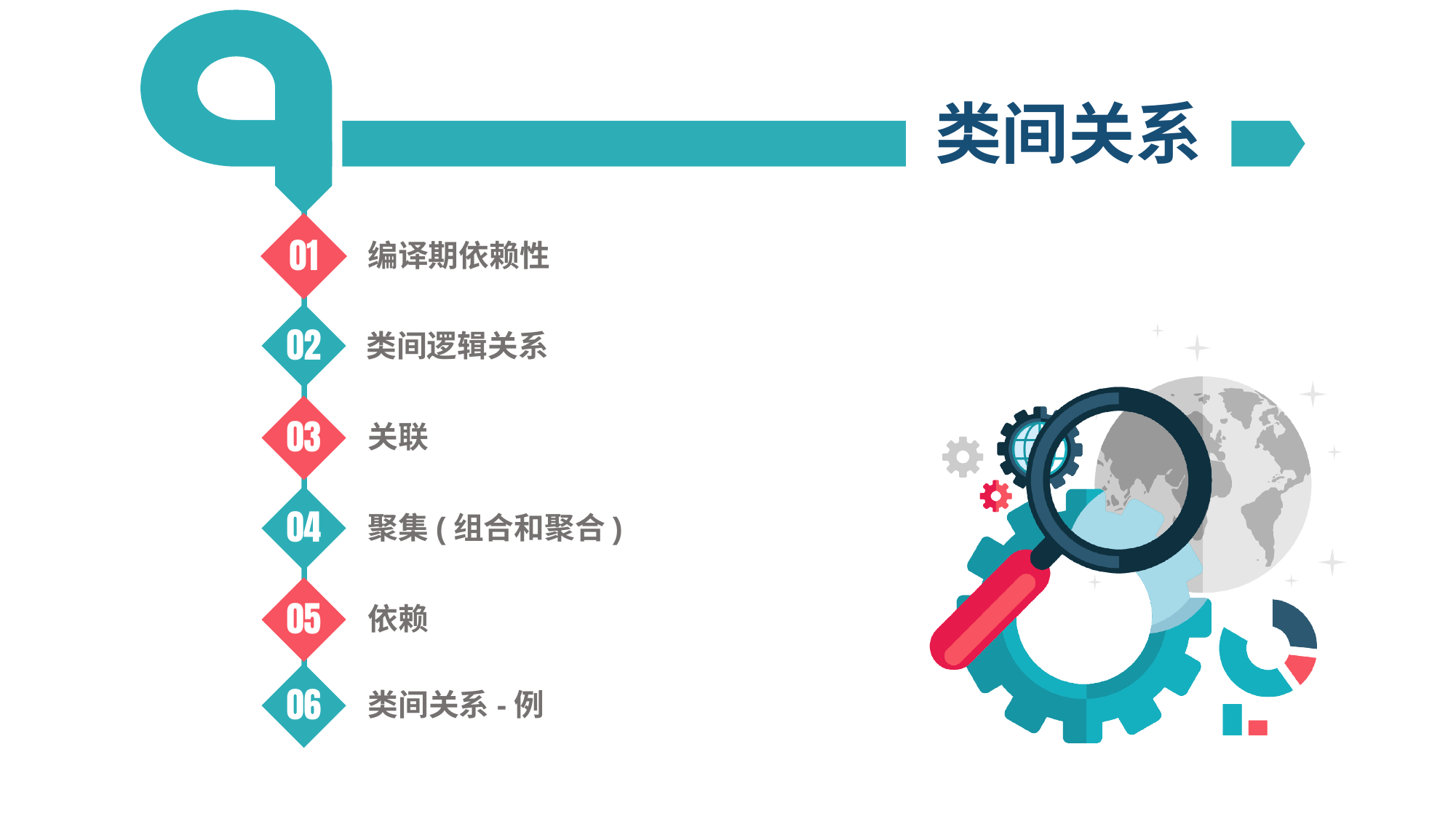

# 类间关系

01
编译期依赖性
02
类间逻辑关系
03
关联
04
聚集(组合和聚合)
05
依赖
06
类间关系-例